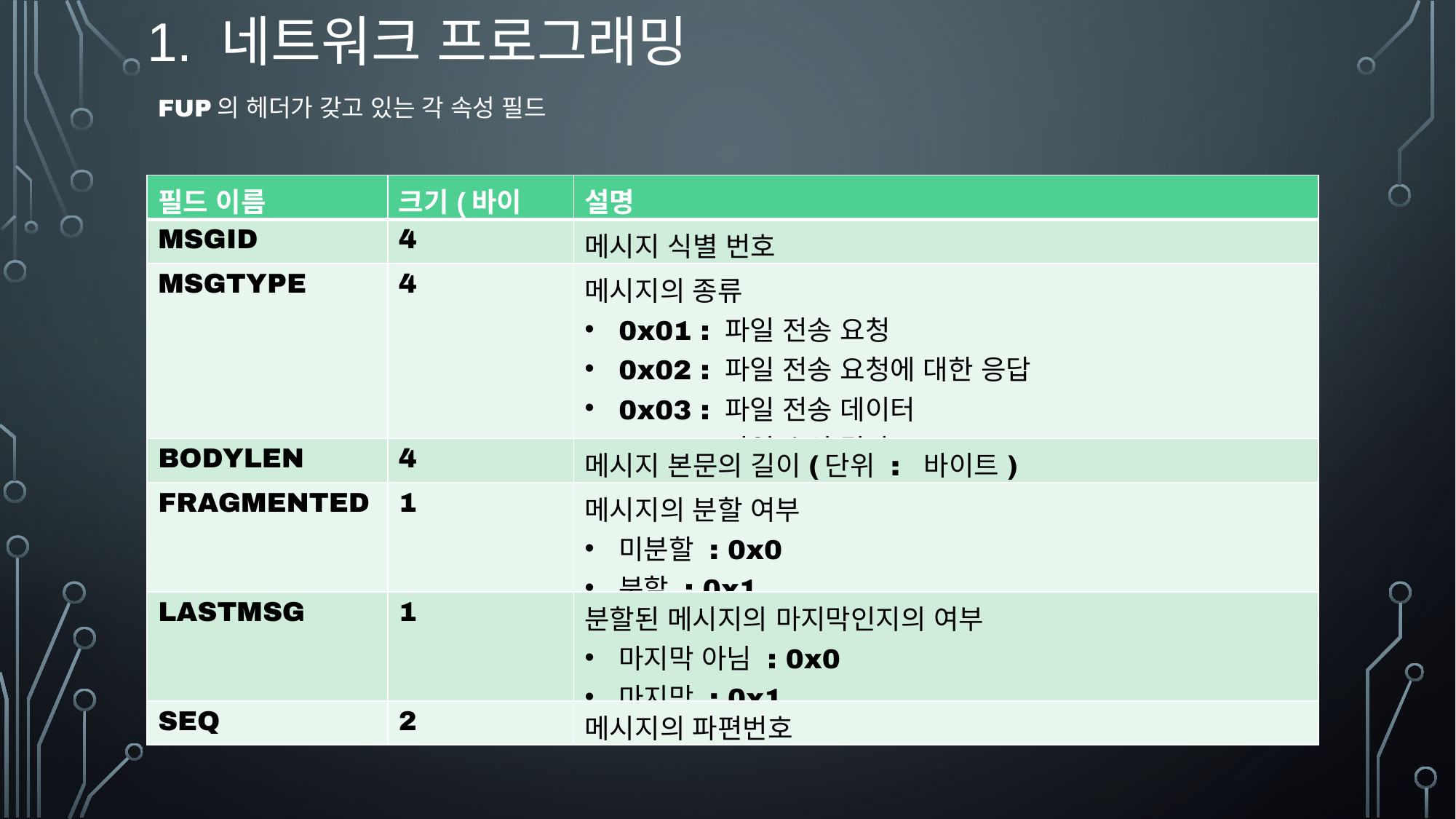

# 1. 네트워크 프로그래밍
FUP의 헤더가 갖고 있는 각 속성 필드
| 필드 이름 | 크기(바이트) | 설명 |
| --- | --- | --- |
| MSGID | 4 | 메시지 식별 번호 |
| MSGTYPE | 4 | 메시지의 종류 0x01 : 파일 전송 요청 0x02 : 파일 전송 요청에 대한 응답 0x03 : 파일 전송 데이터 0x04 : 파일 수신 결과 |
| BODYLEN | 4 | 메시지 본문의 길이(단위 : 바이트) |
| FRAGMENTED | 1 | 메시지의 분할 여부 미분할 : 0x0 분할 : 0x1 |
| LASTMSG | 1 | 분할된 메시지의 마지막인지의 여부 마지막 아님 : 0x0 마지막 : 0x1 |
| SEQ | 2 | 메시지의 파편번호 |